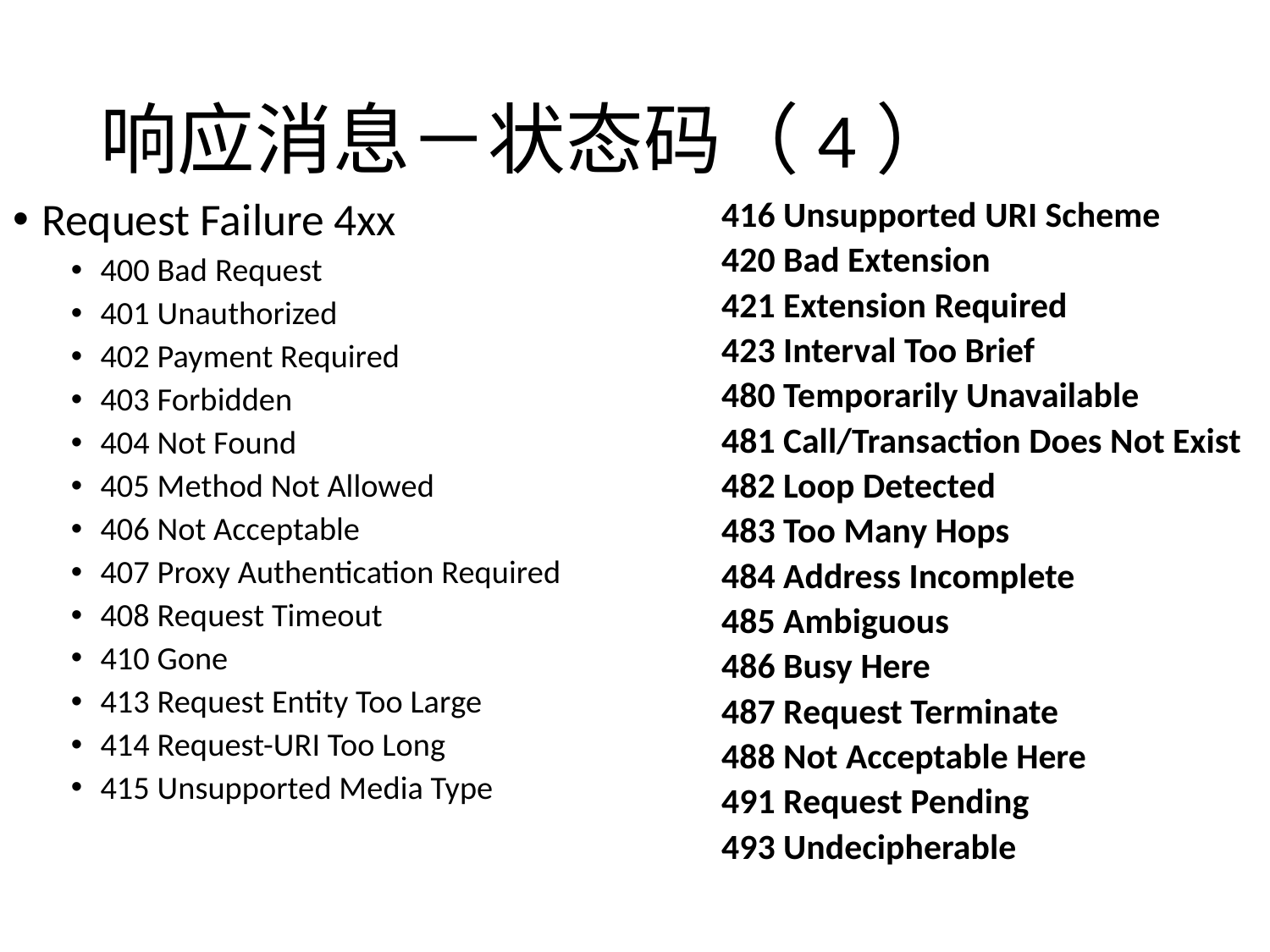

# 响应消息－状态码（4）
Request Failure 4xx
400 Bad Request
401 Unauthorized
402 Payment Required
403 Forbidden
404 Not Found
405 Method Not Allowed
406 Not Acceptable
407 Proxy Authentication Required
408 Request Timeout
410 Gone
413 Request Entity Too Large
414 Request-URI Too Long
415 Unsupported Media Type

416 Unsupported URI Scheme
420 Bad Extension
421 Extension Required
423 Interval Too Brief
480 Temporarily Unavailable
481 Call/Transaction Does Not Exist
482 Loop Detected
483 Too Many Hops
484 Address Incomplete
485 Ambiguous
486 Busy Here
487 Request Terminate
488 Not Acceptable Here
491 Request Pending
493 Undecipherable